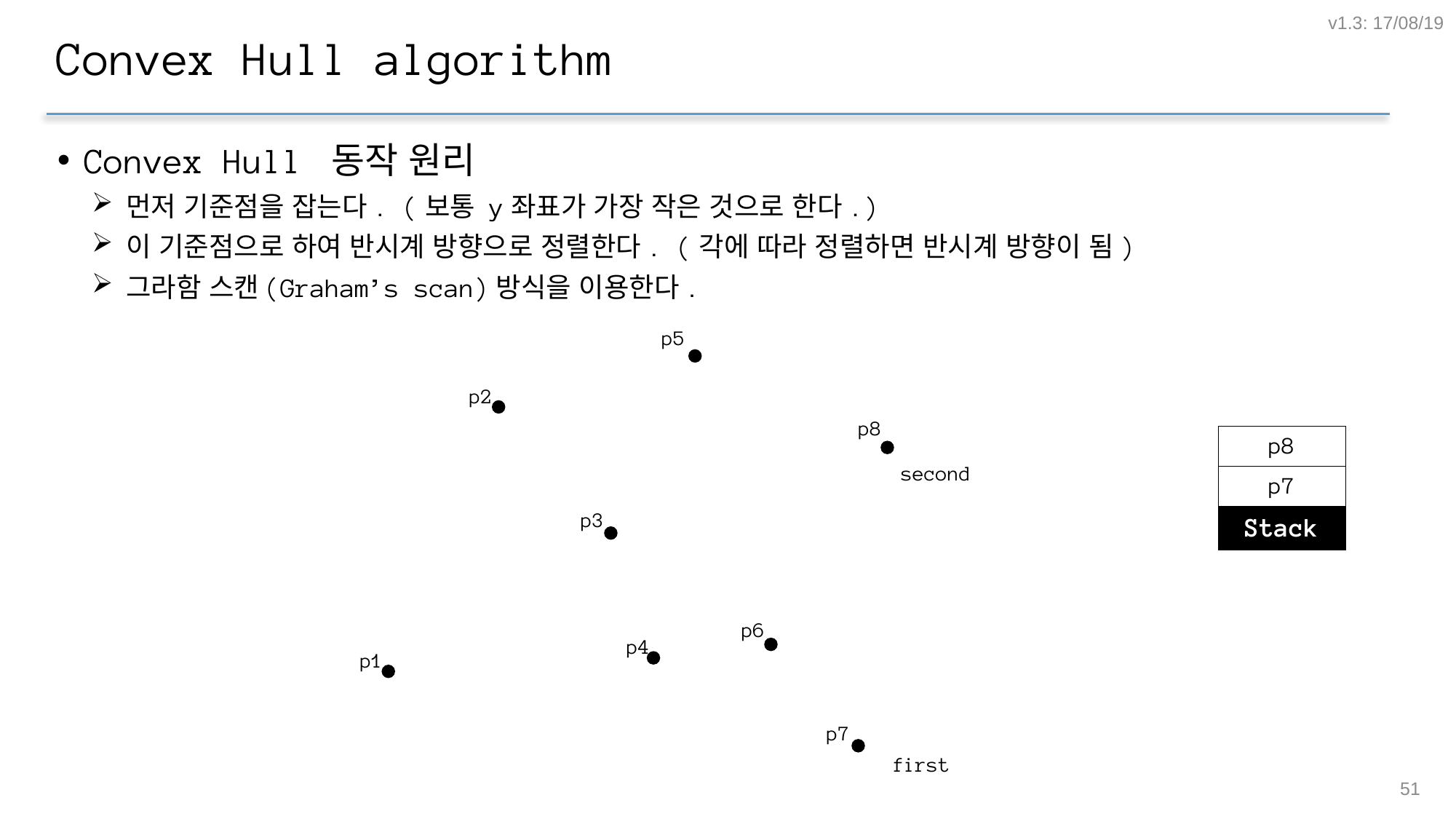

v1.3: 17/08/19
# Convex Hull algorithm
Convex Hull 동작 원리
먼저 기준점을 잡는다. (보통 y좌표가 가장 작은 것으로 한다.)
이 기준점으로 하여 반시계 방향으로 정렬한다. (각에 따라 정렬하면 반시계 방향이 됨)
그라함 스캔(Graham’s scan)방식을 이용한다.
p5

p2

p8
| p8 |
| --- |
| p7 |
| Stack |

second
p3

p6
p4

p1

p7

first
51